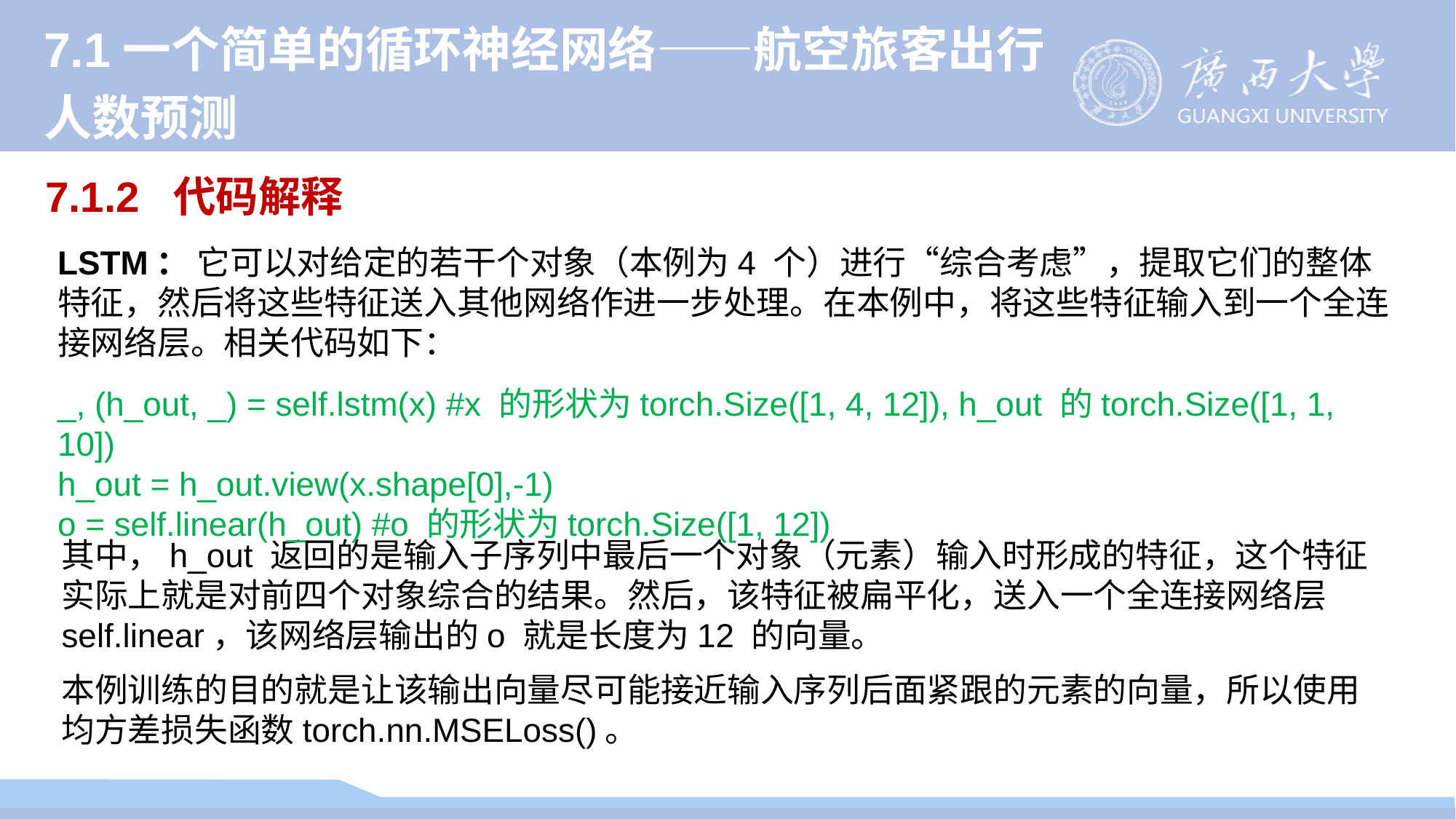

7.1一个简单的循环神经网络——航空旅客出行
人数预测
7.1.2  代码解释
LSTM： 它可以对给定的若干个对象（本例为4 个）进行“综合考虑”，提取它们的整体特征，然后将这些特征送入其他网络作进一步处理。在本例中，将这些特征输入到一个全连接网络层。相关代码如下：
_, (h_out, _) = self.lstm(x) #x 的形状为torch.Size([1, 4, 12]), h_out 的torch.Size([1, 1, 10])
h_out = h_out.view(x.shape[0],-1)
o = self.linear(h_out) #o 的形状为torch.Size([1, 12])
其中，h_out 返回的是输入子序列中最后一个对象（元素）输入时形成的特征，这个特征实际上就是对前四个对象综合的结果。然后，该特征被扁平化，送入一个全连接网络层self.linear，该网络层输出的o 就是长度为12 的向量。

本例训练的目的就是让该输出向量尽可能接近输入序列后面紧跟的元素的向量，所以使用均方差损失函数torch.nn.MSELoss()。